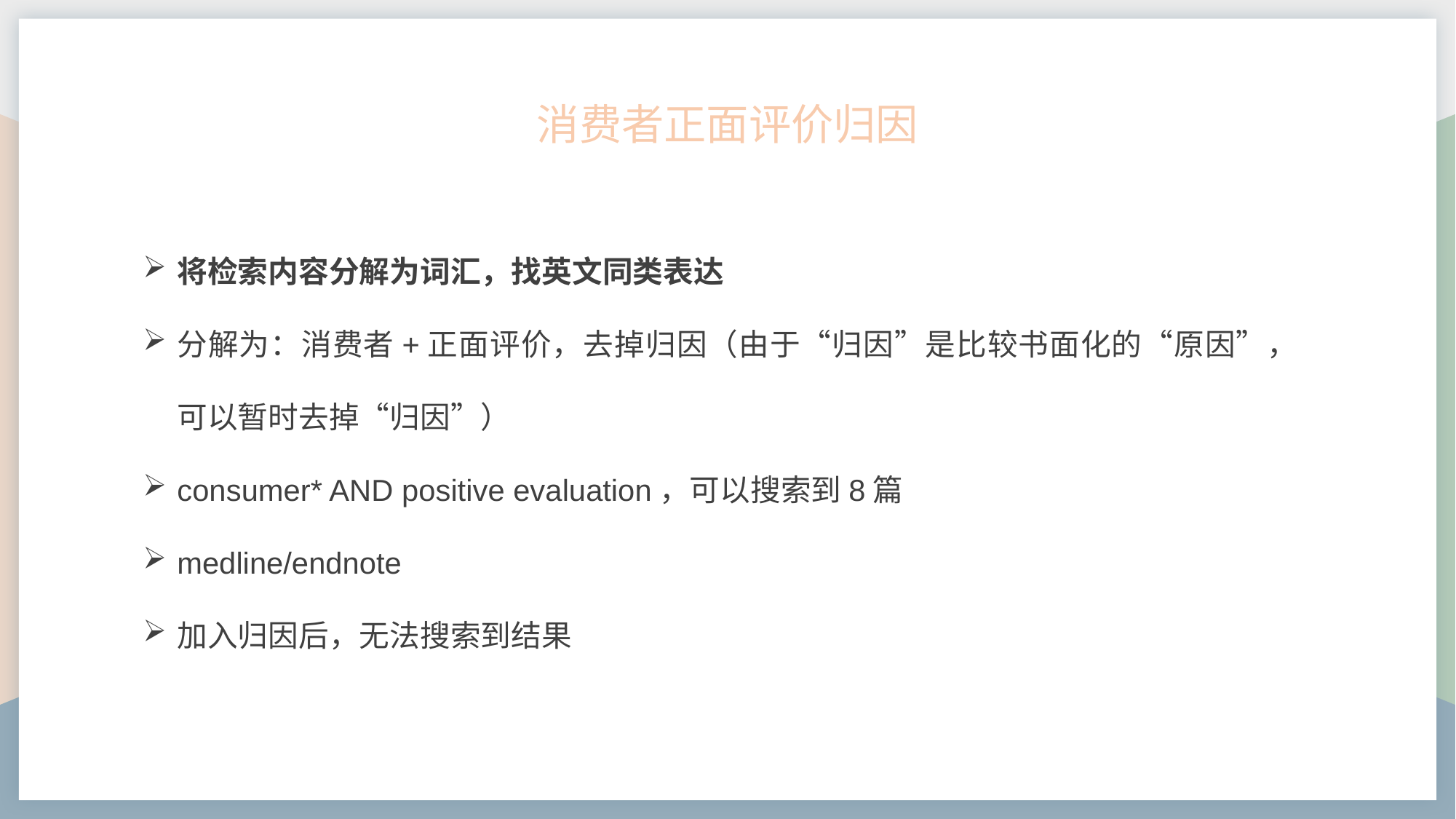

消费者正面评价归因

将检索内容分解为词汇，找英文同类表达
分解为：消费者+正面评价，去掉归因（由于“归因”是比较书面化的“原因”，可以暂时去掉“归因”）
consumer* AND positive evaluation，可以搜索到8篇
medline/endnote
加入归因后，无法搜索到结果